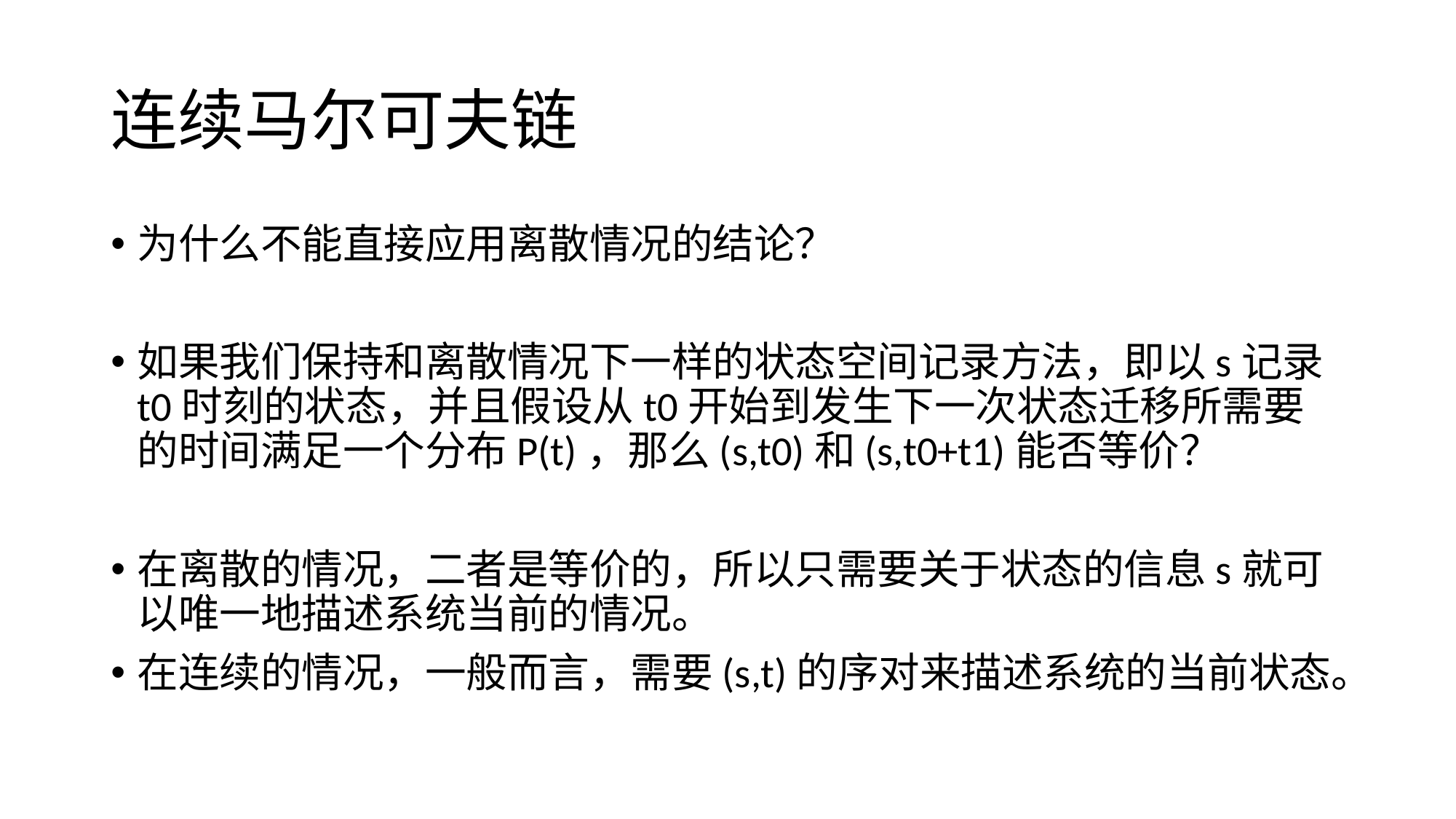

# 连续马尔可夫链
为什么不能直接应用离散情况的结论？

如果我们保持和离散情况下一样的状态空间记录方法，即以s记录t0时刻的状态，并且假设从t0开始到发生下一次状态迁移所需要的时间满足一个分布P(t)，那么(s,t0)和(s,t0+t1)能否等价？

在离散的情况，二者是等价的，所以只需要关于状态的信息s就可以唯一地描述系统当前的情况。
在连续的情况，一般而言，需要(s,t)的序对来描述系统的当前状态。